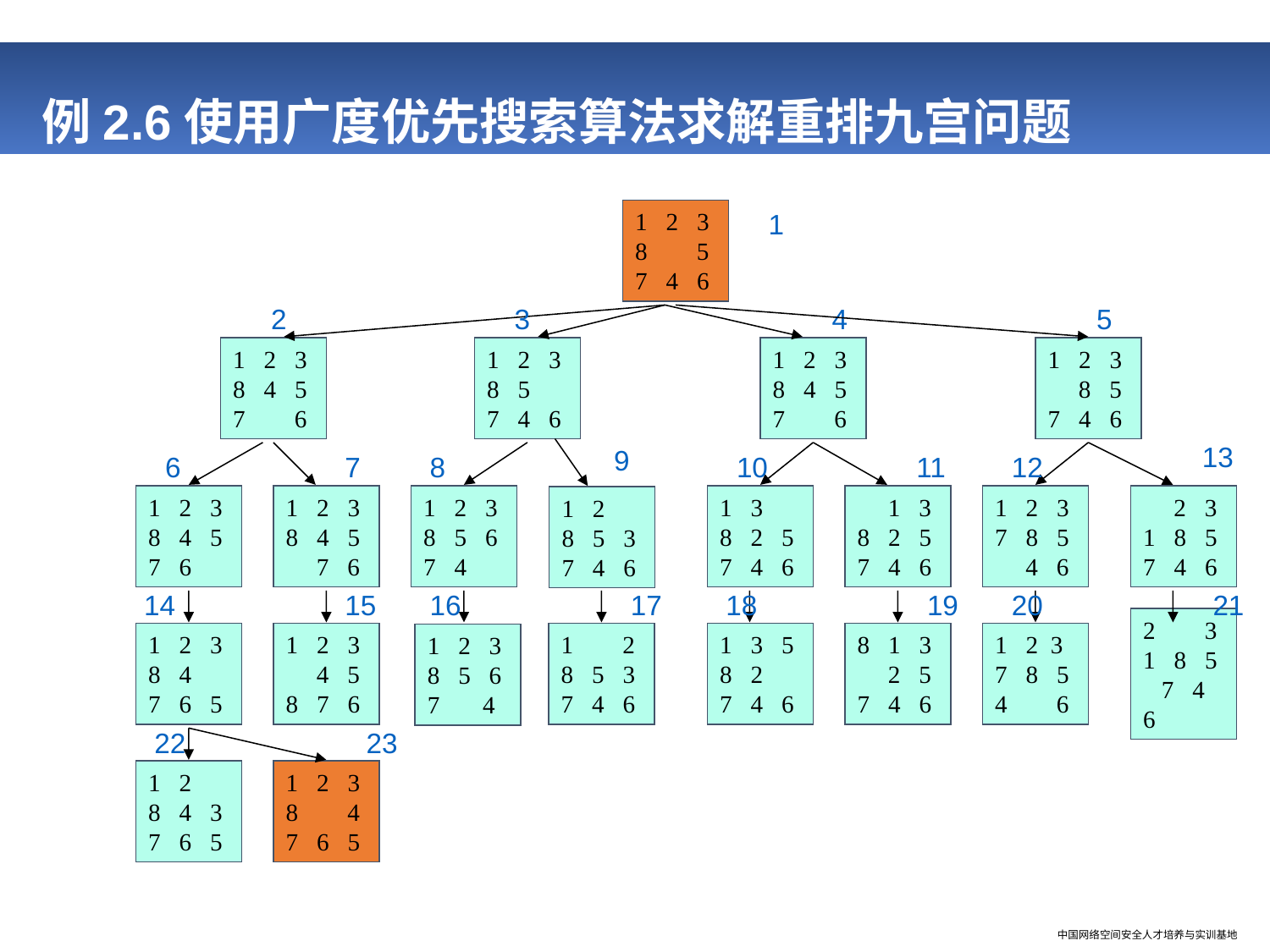

# 例2.6使用广度优先搜索算法求解重排九宫问题
1   2   3
8        5
7   4   6
1
2

1   2   3
8   4   5
7        6
3

1   2   3
8   5
7   4   6

4
1   2   3
8   4   5
7        6

5
1   2   3
     8   5
7   4   6

9
1   2
8   5   3
7   4   6

6
1   2   3
8   4   5
7   6

7
1   2   3
8   4   5
     7   6

8
1   2   3
8   5   6
7   4

10
1   3
8   2   5
7   4   6

11
     1   3
8   2   5
7   4   6

12
1   2   3
7   8   5
     4   6

13
     2   3
1   8   5
7   4   6
14

1   2   3
8   4
7   6   5

15
1   2   3
     4   5
8   7   6
16
1   2   3
8   5   6
7       4

17
1        2
8   5   3
7   4   6
18

1   3   5
8   2
7   4   6

19
8   1   3
     2   5
7   4   6
20

1   2  3
7   8   5
4        6

21
2        3
1   8   5     7   4   6
22

1   2
8   4   3
7   6   5

23
1   2   3
8        4
7   6   5